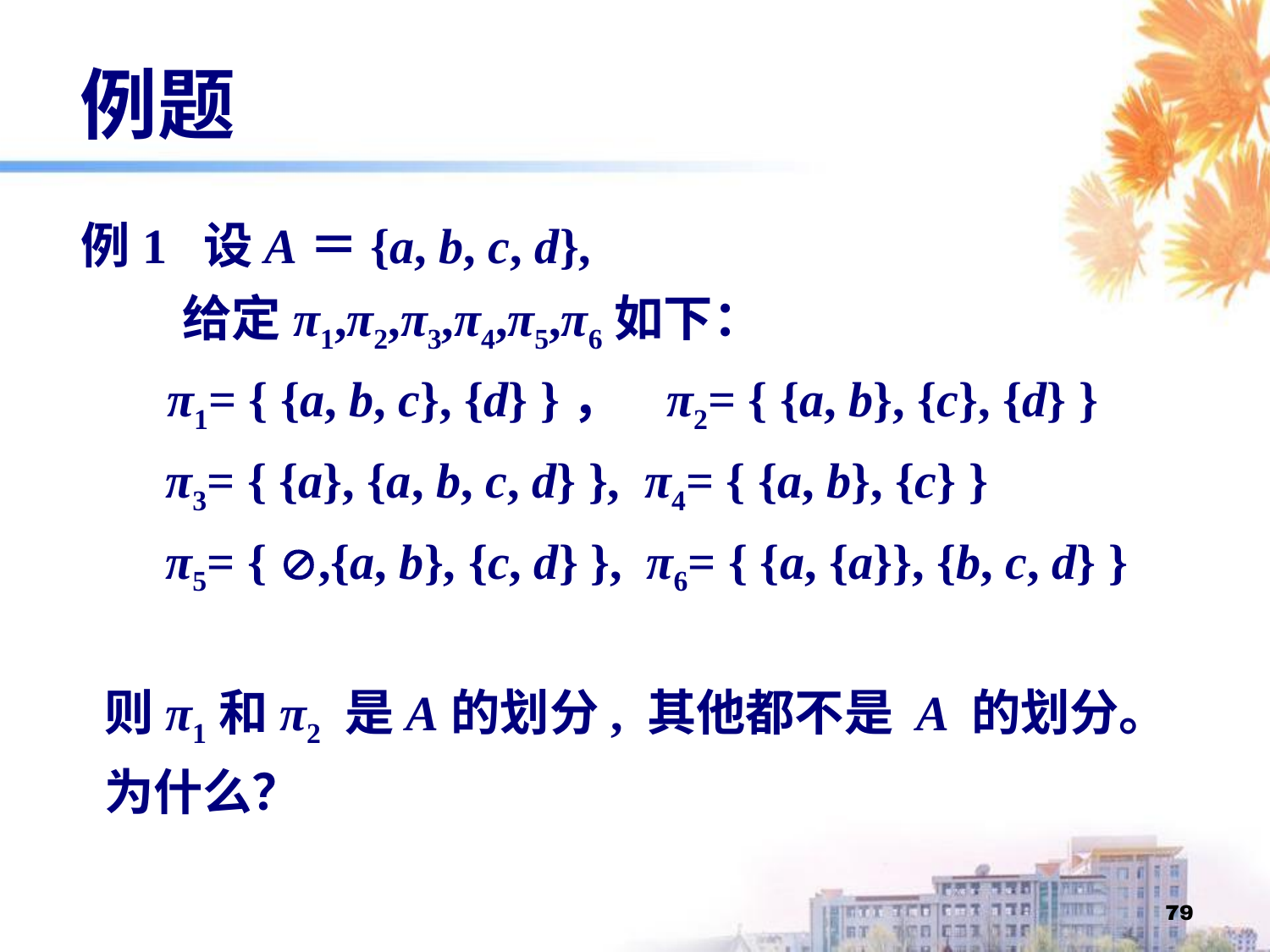

# 例题
例1  设A＝{a, b, c, d},
        给定π1,π2,π3,π4,π5,π6如下：
       π1= { {a, b, c}, {d} }，   π2= { {a, b}, {c}, {d} }
   π3= { {a}, {a, b, c, d} },  π4= { {a, b}, {c} }
   π5= { ∅,{a, b}, {c, d} },  π6= { {a, {a}}, {b, c, d} }

 则π1和π2 是A的划分, 其他都不是 A 的划分。
 为什么？
79